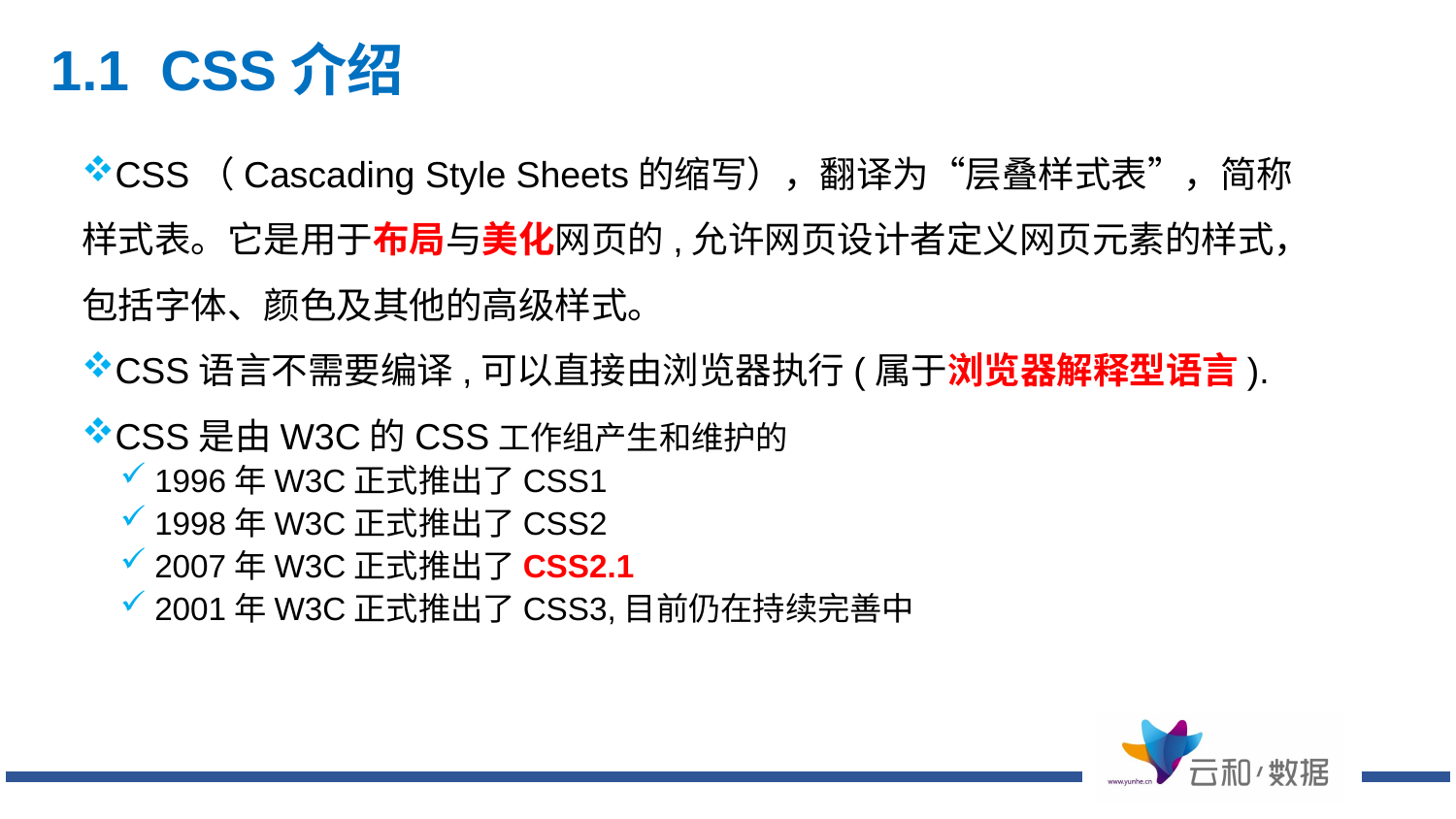

1.1  CSS介绍
CSS（Cascading Style Sheets的缩写），翻译为“层叠样式表”，简称样式表。它是用于布局与美化网页的,允许网页设计者定义网页元素的样式，包括字体、颜色及其他的高级样式。
CSS语言不需要编译,可以直接由浏览器执行(属于浏览器解释型语言).
CSS是由W3C的CSS工作组产生和维护的
1996年W3C正式推出了CSS1
1998年W3C正式推出了CSS2
2007年W3C正式推出了CSS2.1
2001年W3C正式推出了CSS3,目前仍在持续完善中

4